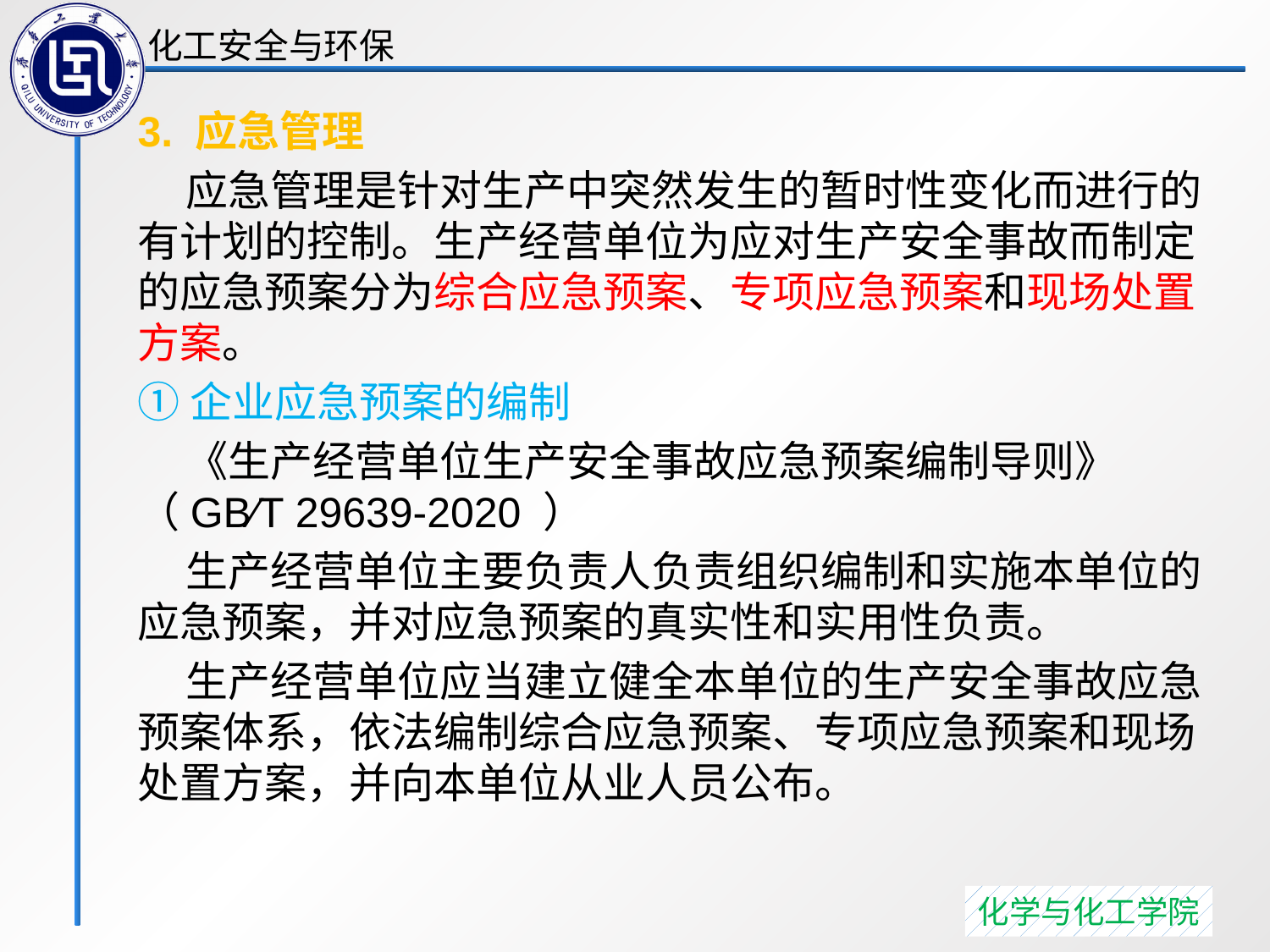

3. 应急管理
    应急管理是针对生产中突然发生的暂时性变化而进行的有计划的控制。生产经营单位为应对生产安全事故而制定的应急预案分为综合应急预案、专项应急预案和现场处置方案。
①企业应急预案的编制
    《生产经营单位生产安全事故应急预案编制导则》（GB∕T 29639-2020 ）
    生产经营单位主要负责人负责组织编制和实施本单位的应急预案，并对应急预案的真实性和实用性负责。
    生产经营单位应当建立健全本单位的生产安全事故应急预案体系，依法编制综合应急预案、专项应急预案和现场处置方案，并向本单位从业人员公布。